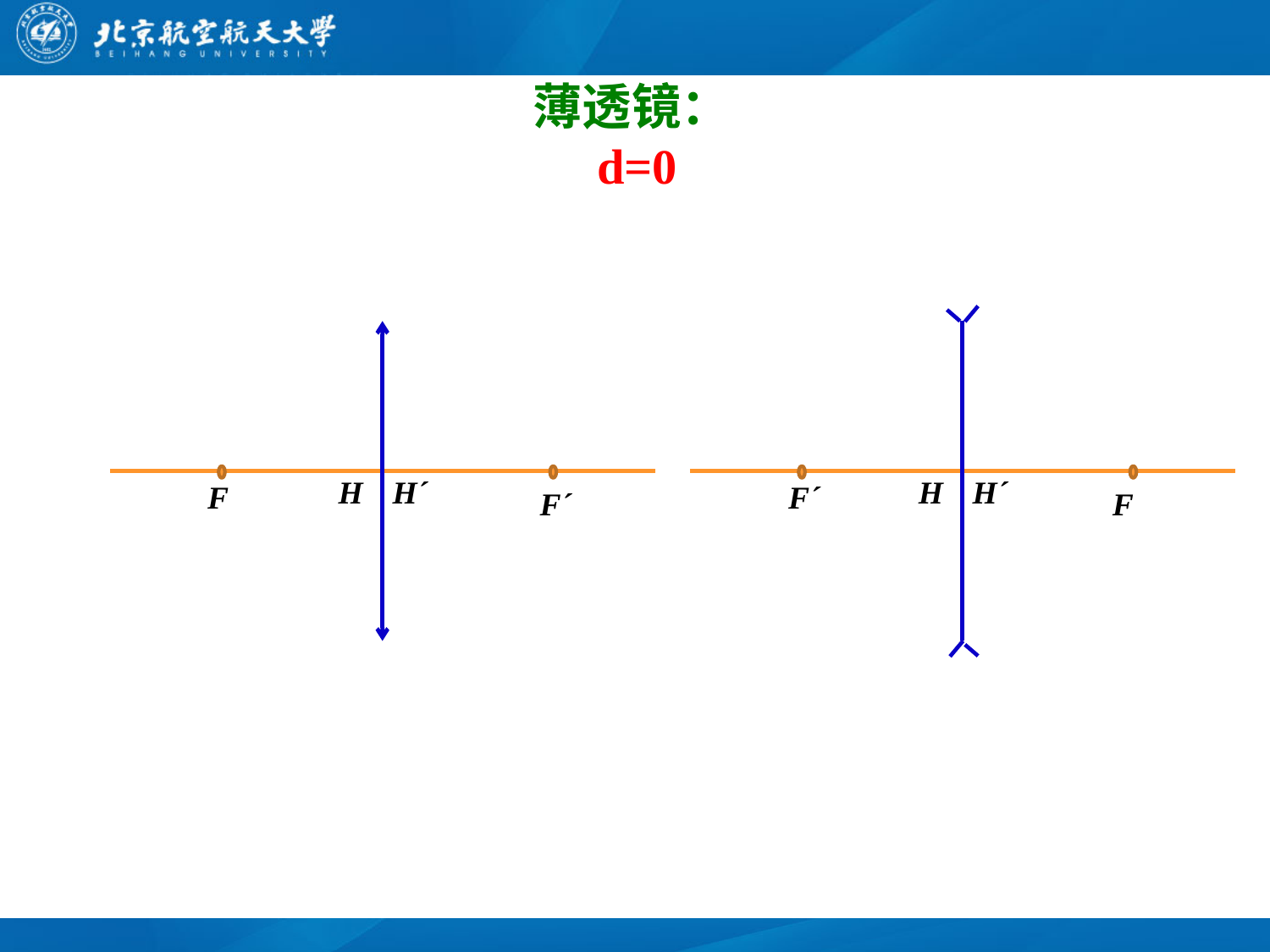

# 薄透镜：d=0

H
Hˊ

H
Hˊ

F
Fˊ
Fˊ
F